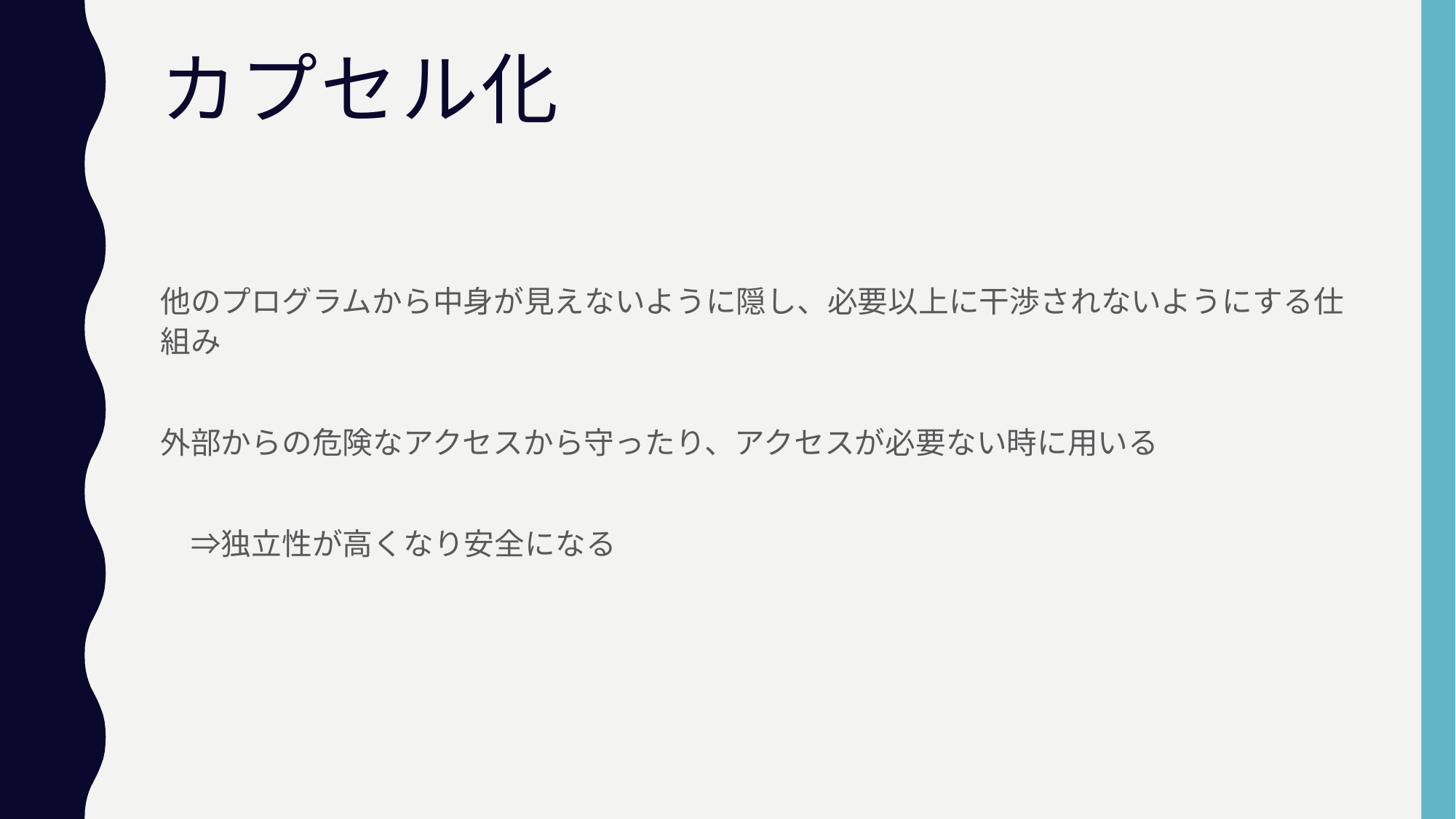

# カプセル化
他のプログラムから中身が見えないように隠し、必要以上に干渉されないようにする仕組み

外部からの危険なアクセスから守ったり、アクセスが必要ない時に用いる

　⇒独立性が高くなり安全になる